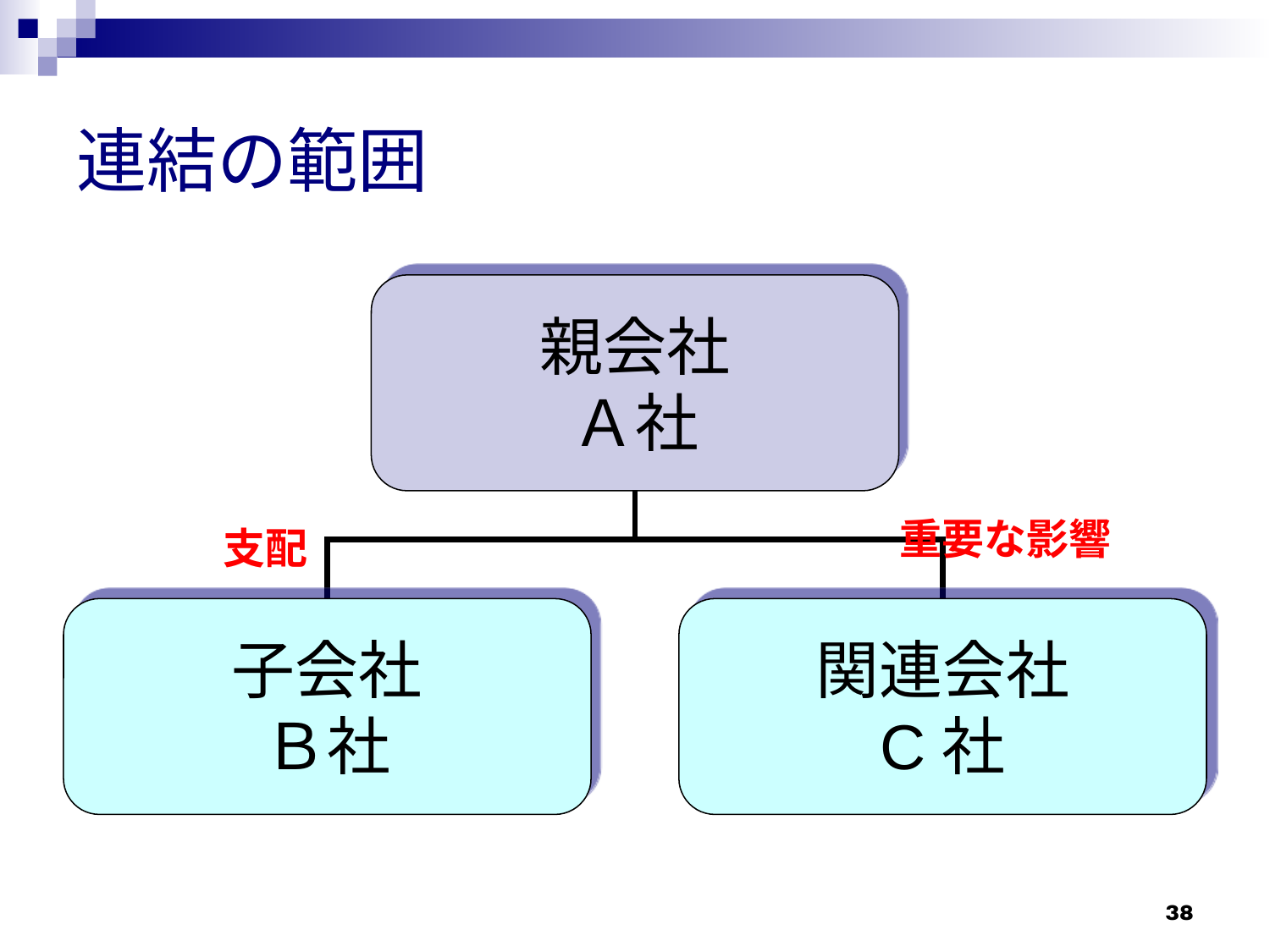

# 連結の範囲
親会社
Ａ社
子会社
Ｂ社
関連会社
C社
重要な影響
支配
38